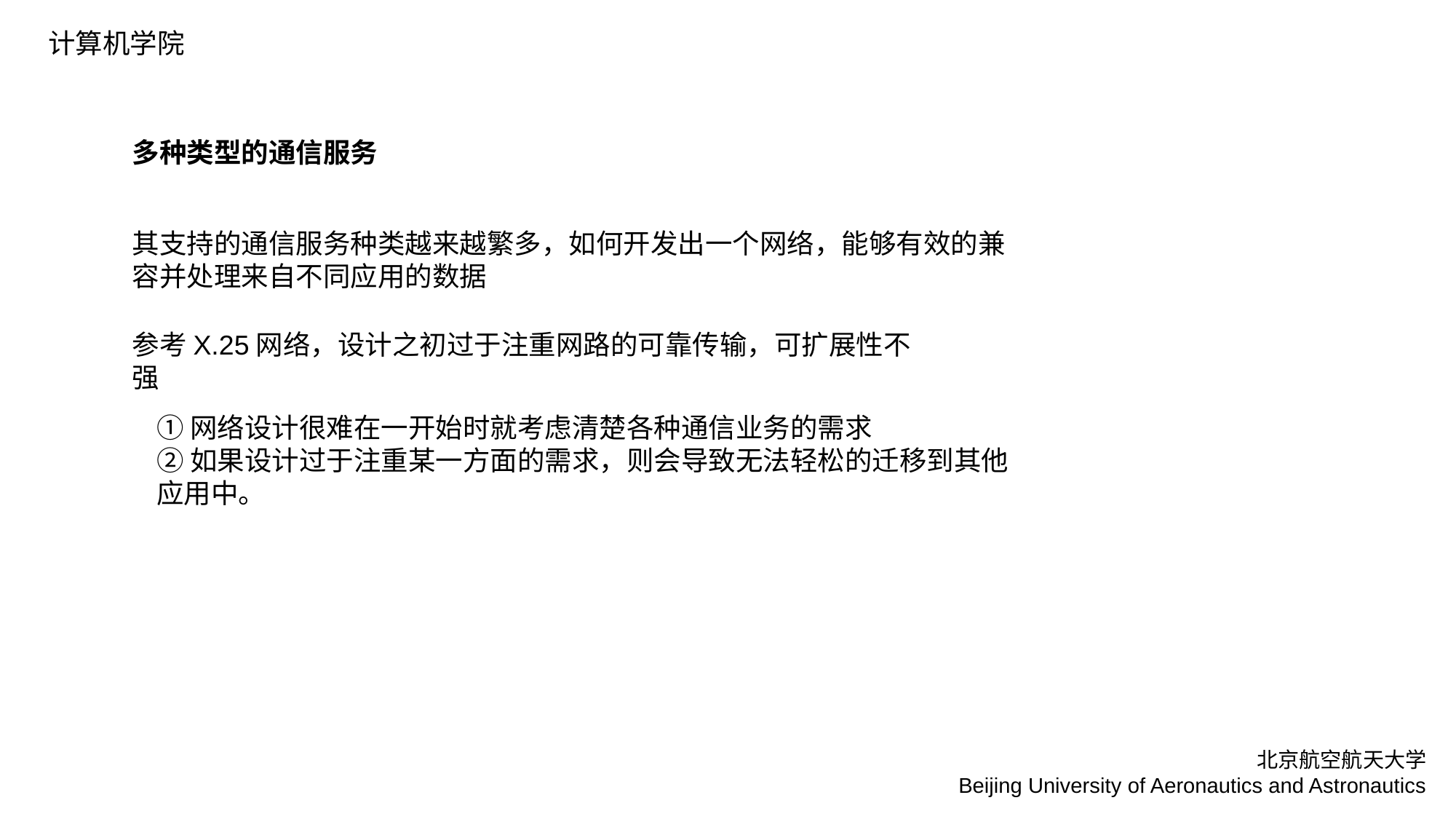

多种类型的通信服务
其支持的通信服务种类越来越繁多，如何开发出一个网络，能够有效的兼容并处理来自不同应用的数据
参考X.25网络，设计之初过于注重网路的可靠传输，可扩展性不强
①网络设计很难在一开始时就考虑清楚各种通信业务的需求
②如果设计过于注重某一方面的需求，则会导致无法轻松的迁移到其他应用中。